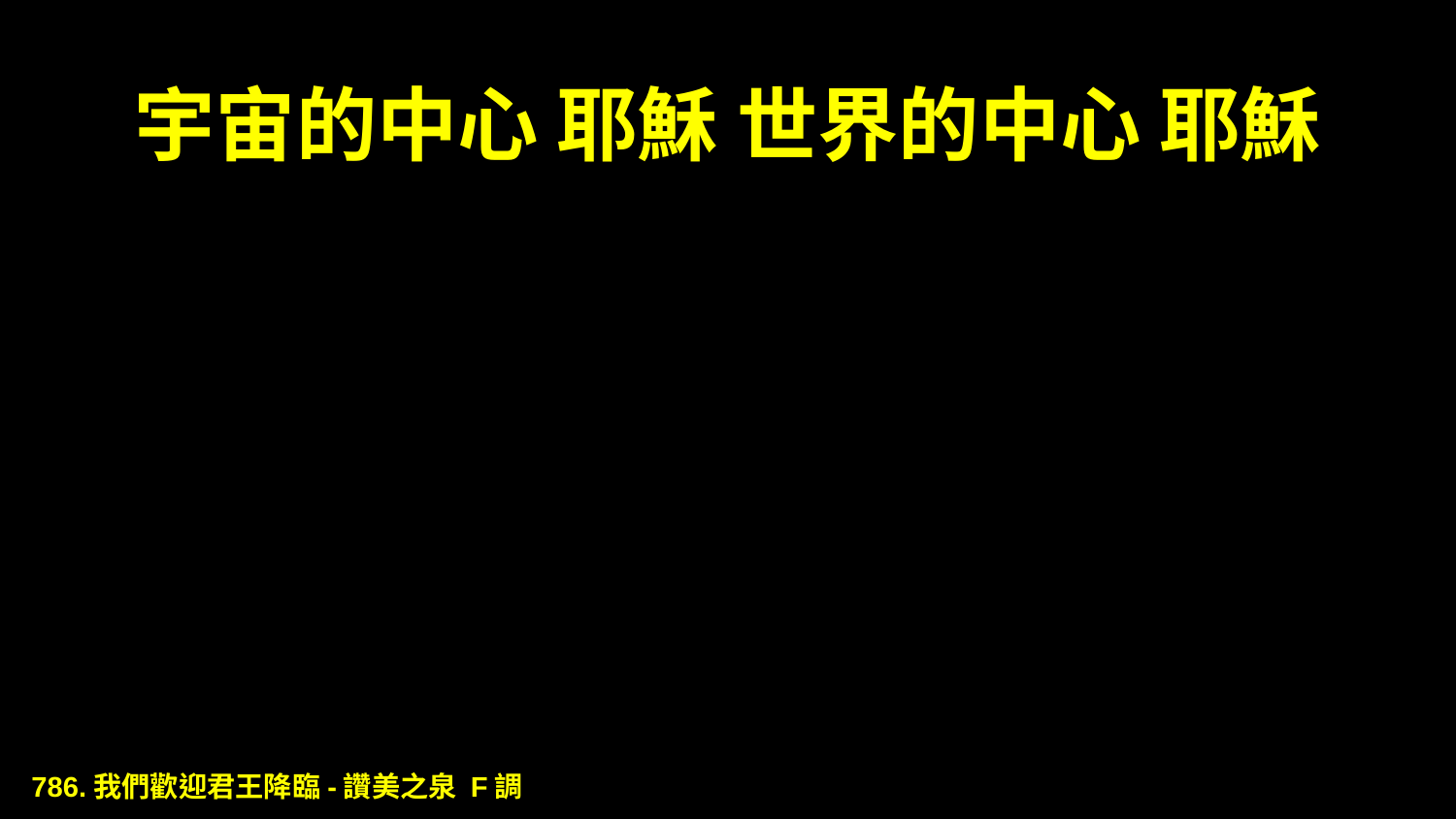

# 宇宙的中心 耶穌 世界的中心 耶穌
786.我們歡迎君王降臨-讚美之泉 F調